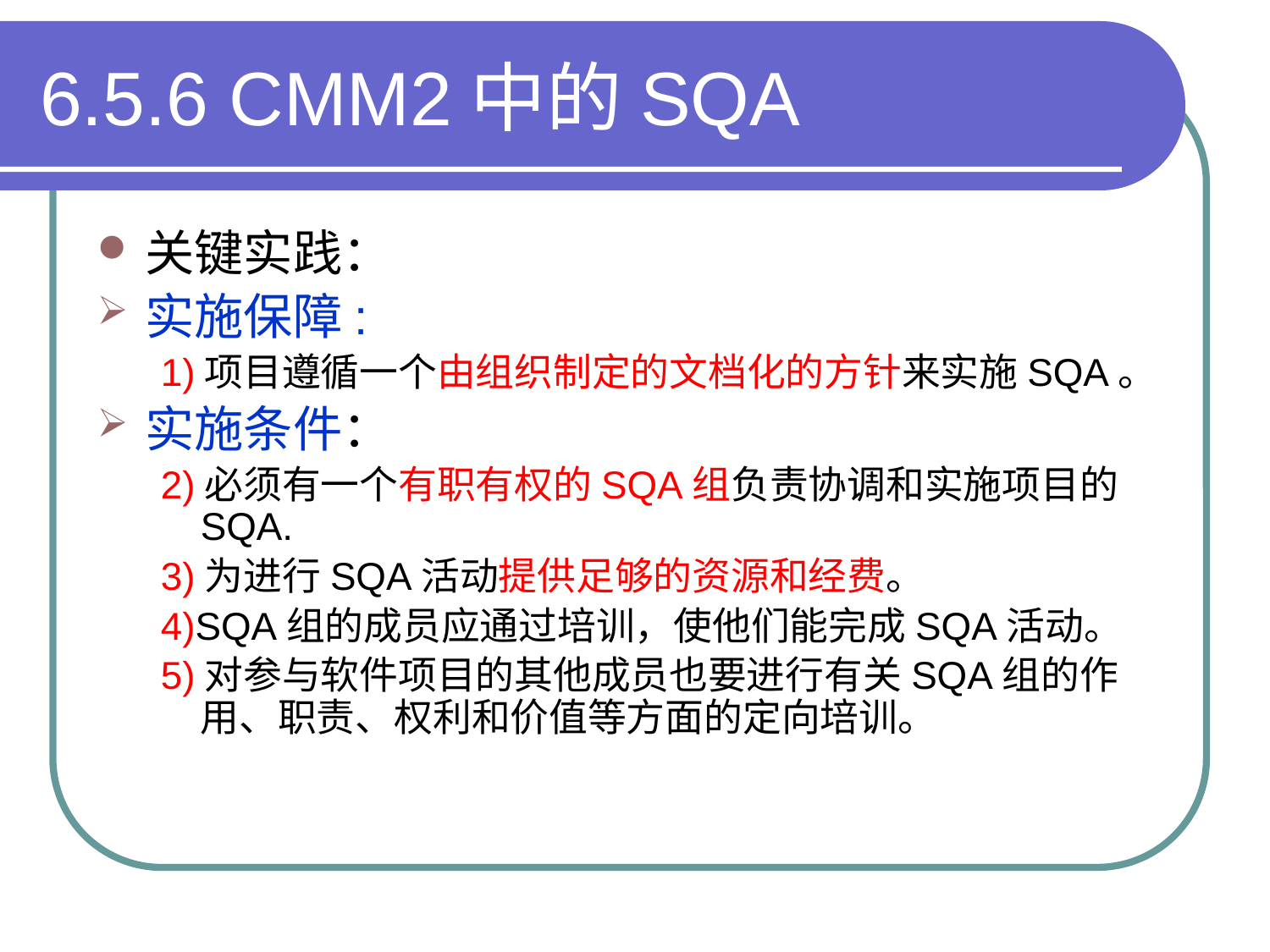

# 6.5.6 CMM2中的SQA
关键实践：
实施保障:
1)项目遵循一个由组织制定的文档化的方针来实施SQA。
实施条件：
2)必须有一个有职有权的SQA组负责协调和实施项目的SQA.
3)为进行SQA活动提供足够的资源和经费。
4)SQA组的成员应通过培训，使他们能完成SQA活动。
5)对参与软件项目的其他成员也要进行有关SQA组的作用、职责、权利和价值等方面的定向培训。

92